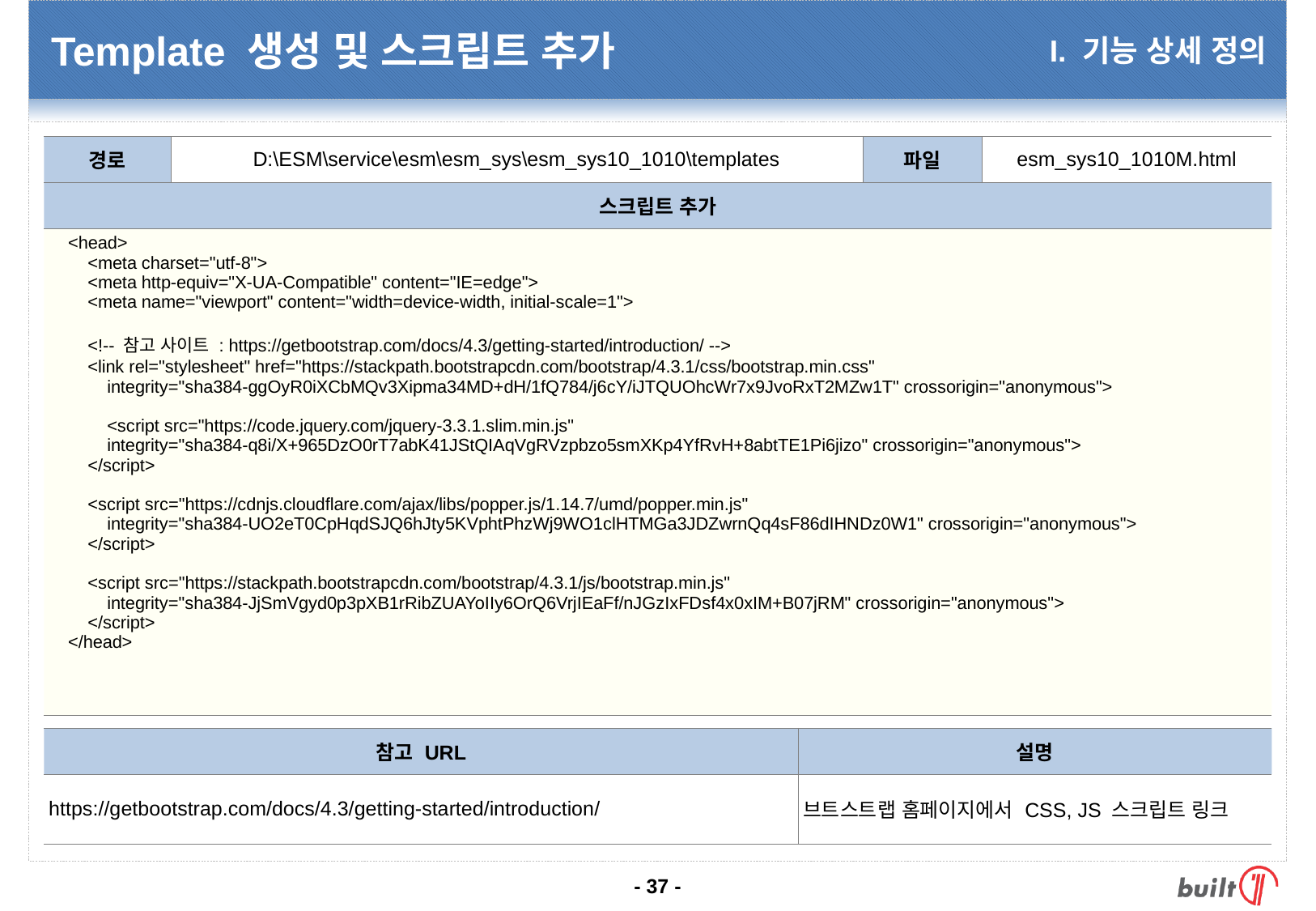

# Template 생성 및 스크립트 추가
I. 기능 상세 정의
| 경로 | D:\ESM\service\esm\esm\_sys\esm\_sys10\_1010\templates | 파일 | esm\_sys10\_1010M.html |
| --- | --- | --- | --- |
| 스크립트 추가 |  |  |  |
| <head> <meta charset="utf-8"> <meta http-equiv="X-UA-Compatible" content="IE=edge"> <meta name="viewport" content="width=device-width, initial-scale=1"> <!-- 참고 사이트 : https://getbootstrap.com/docs/4.3/getting-started/introduction/ --> <link rel="stylesheet" href="https://stackpath.bootstrapcdn.com/bootstrap/4.3.1/css/bootstrap.min.css" integrity="sha384-ggOyR0iXCbMQv3Xipma34MD+dH/1fQ784/j6cY/iJTQUOhcWr7x9JvoRxT2MZw1T" crossorigin="anonymous"> <script src="https://code.jquery.com/jquery-3.3.1.slim.min.js" integrity="sha384-q8i/X+965DzO0rT7abK41JStQIAqVgRVzpbzo5smXKp4YfRvH+8abtTE1Pi6jizo" crossorigin="anonymous"> </script> <script src="https://cdnjs.cloudflare.com/ajax/libs/popper.js/1.14.7/umd/popper.min.js" integrity="sha384-UO2eT0CpHqdSJQ6hJty5KVphtPhzWj9WO1clHTMGa3JDZwrnQq4sF86dIHNDz0W1" crossorigin="anonymous"> </script> <script src="https://stackpath.bootstrapcdn.com/bootstrap/4.3.1/js/bootstrap.min.js" integrity="sha384-JjSmVgyd0p3pXB1rRibZUAYoIIy6OrQ6VrjIEaFf/nJGzIxFDsf4x0xIM+B07jRM" crossorigin="anonymous"> </script> </head> |  |  |  |
| 참고 URL | 설명 |
| --- | --- |
| https://getbootstrap.com/docs/4.3/getting-started/introduction/ | 브트스트랩 홈페이지에서 CSS, JS 스크립트 링크 |